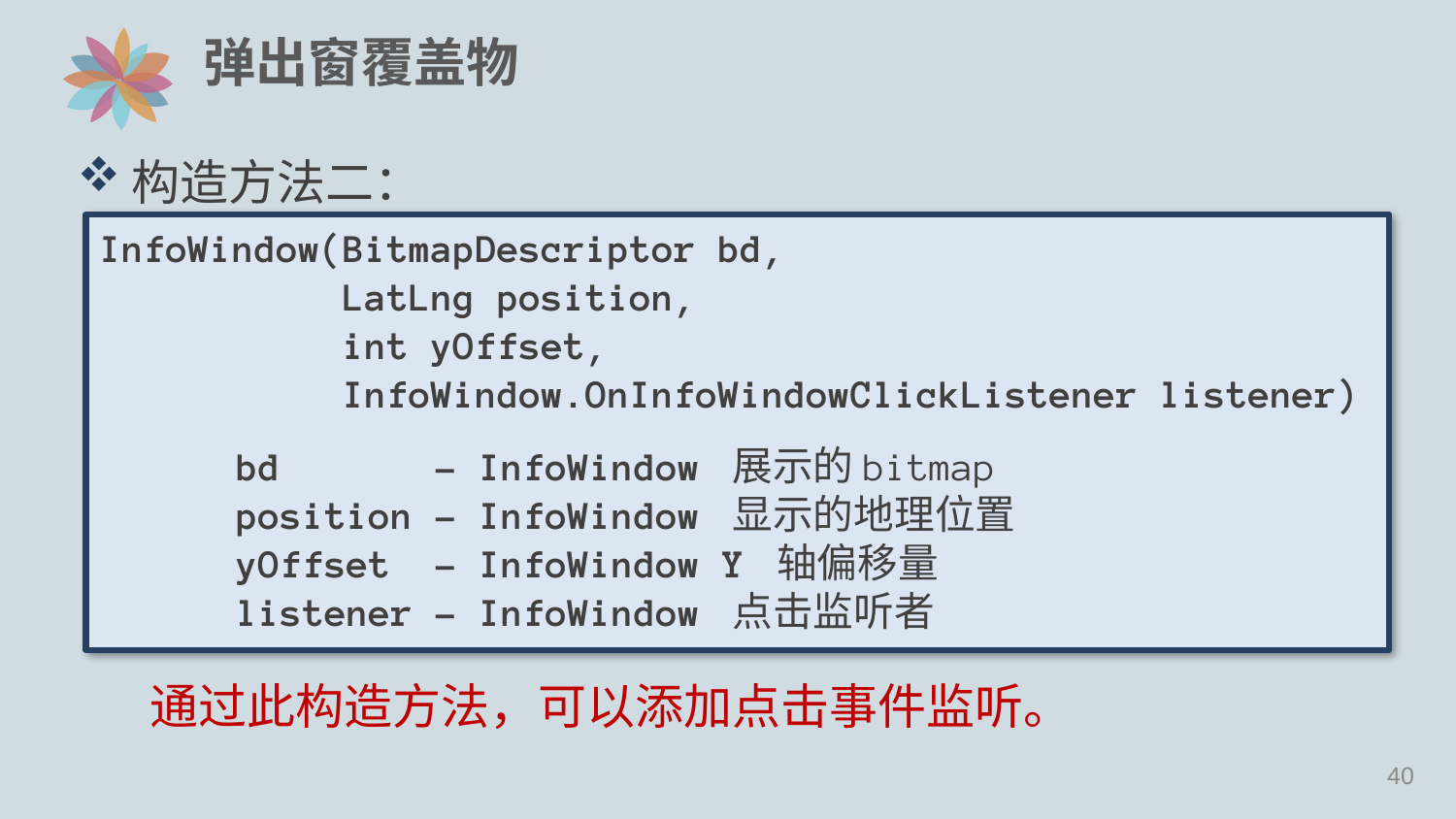

# 弹出窗覆盖物
构造方法二：

通过此构造方法，可以添加点击事件监听。
InfoWindow(BitmapDescriptor bd,
           LatLng position,
           int yOffset,
           InfoWindow.OnInfoWindowClickListener listener)
bd       - InfoWindow 展示的bitmap
position - InfoWindow 显示的地理位置
yOffset  - InfoWindow Y 轴偏移量
listener - InfoWindow 点击监听者
40